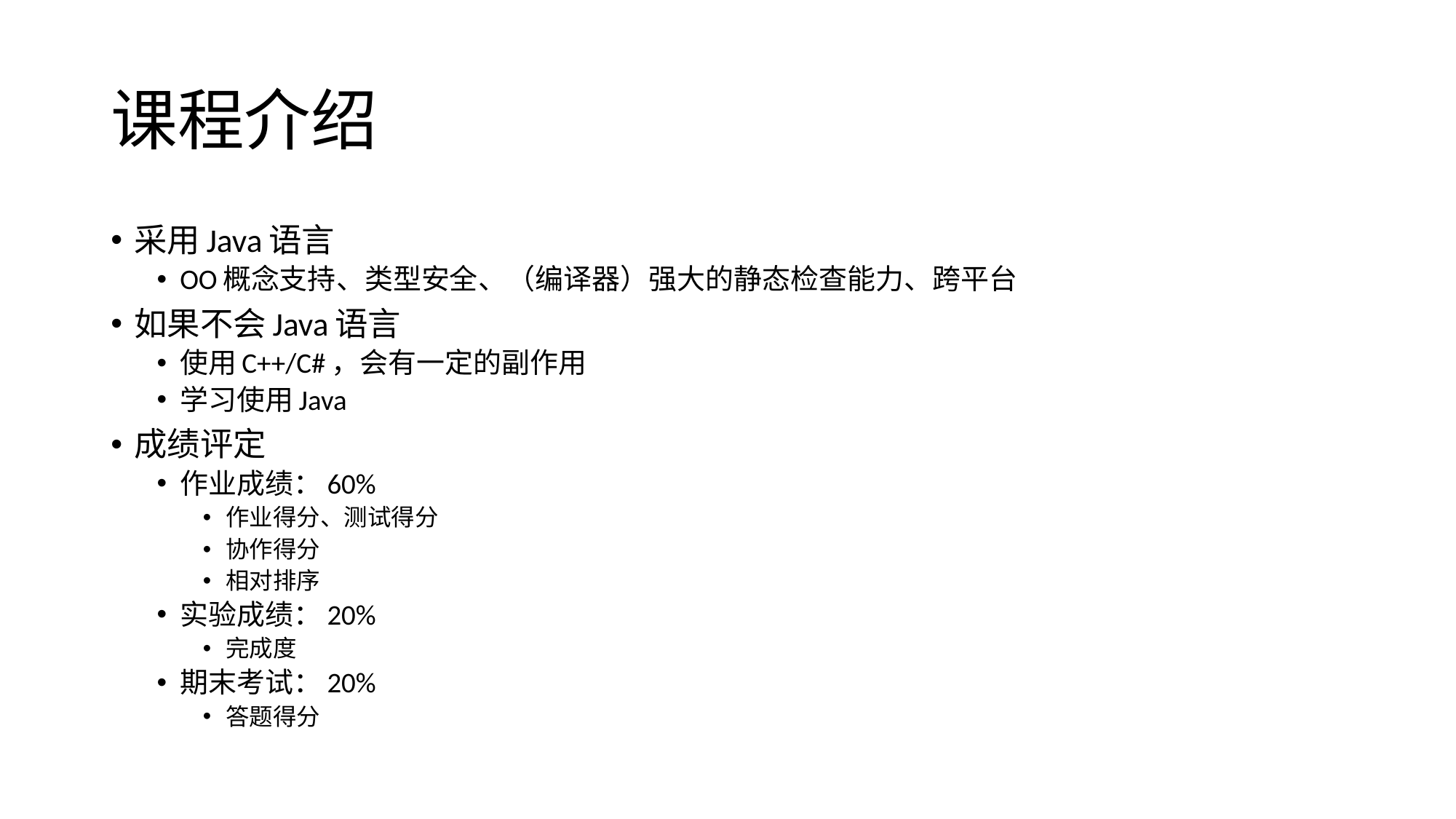

# 课程介绍
采用Java语言
OO概念支持、类型安全、（编译器）强大的静态检查能力、跨平台
如果不会Java语言
使用C++/C#，会有一定的副作用
学习使用Java
成绩评定
作业成绩：60%
作业得分、测试得分
协作得分
相对排序
实验成绩：20%
完成度
期末考试：20%
答题得分